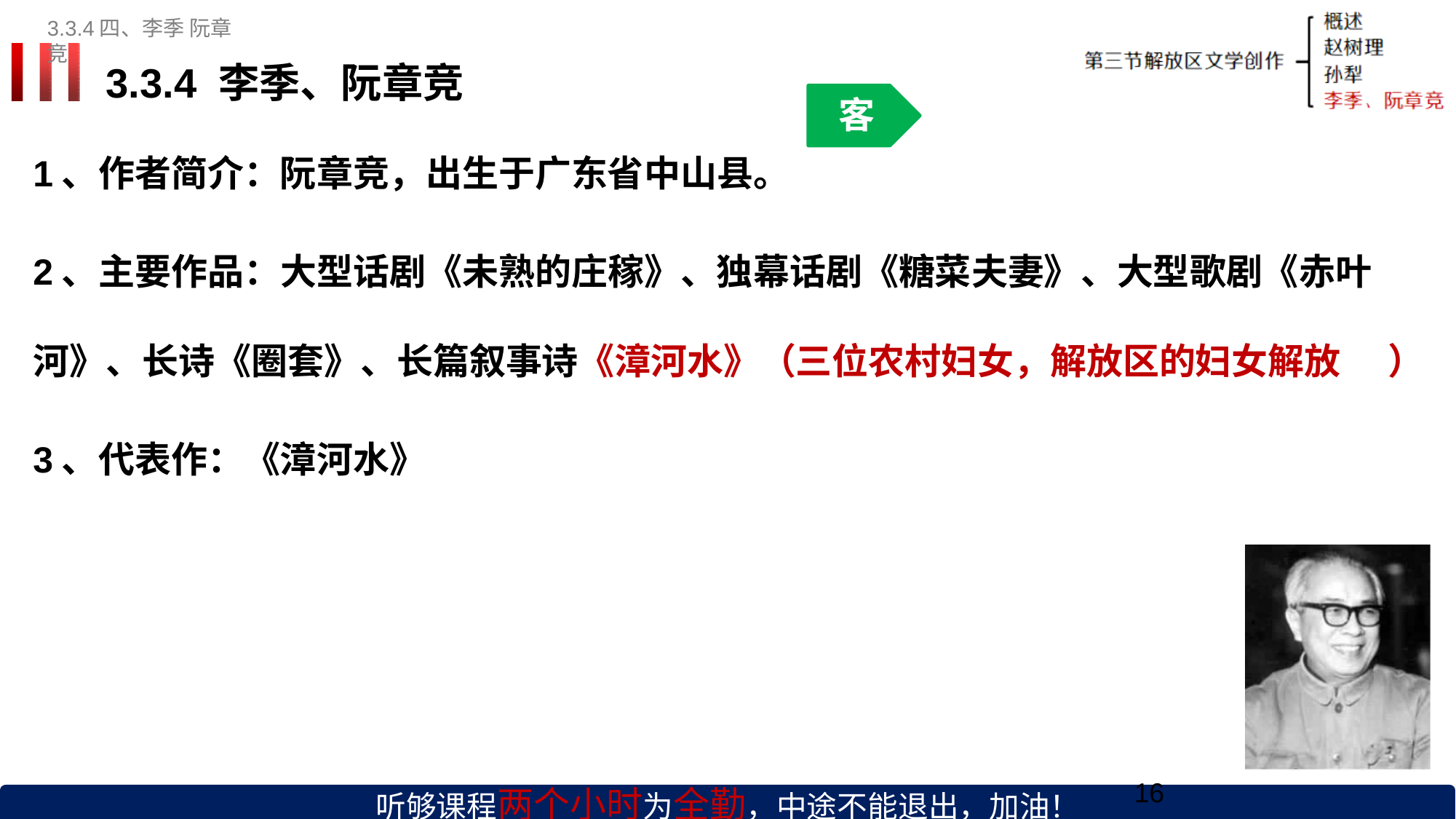

3.3.4四、李季 阮章竞

# 3.3.4 李季、阮章竞

客
1、作者简介：阮章竞，出生于广东省中山县。

2、主要作品：大型话剧《未熟的庄稼》、独幕话剧《糖菜夫妻》、大型歌剧《赤叶

河》、长诗《圈套》、长篇叙事诗《漳河水》（三位农村妇女，解放区的妇女解放	）

3、代表作：《漳河水》

16

听够课程两个小时为全勤，中途不能退出，加油！